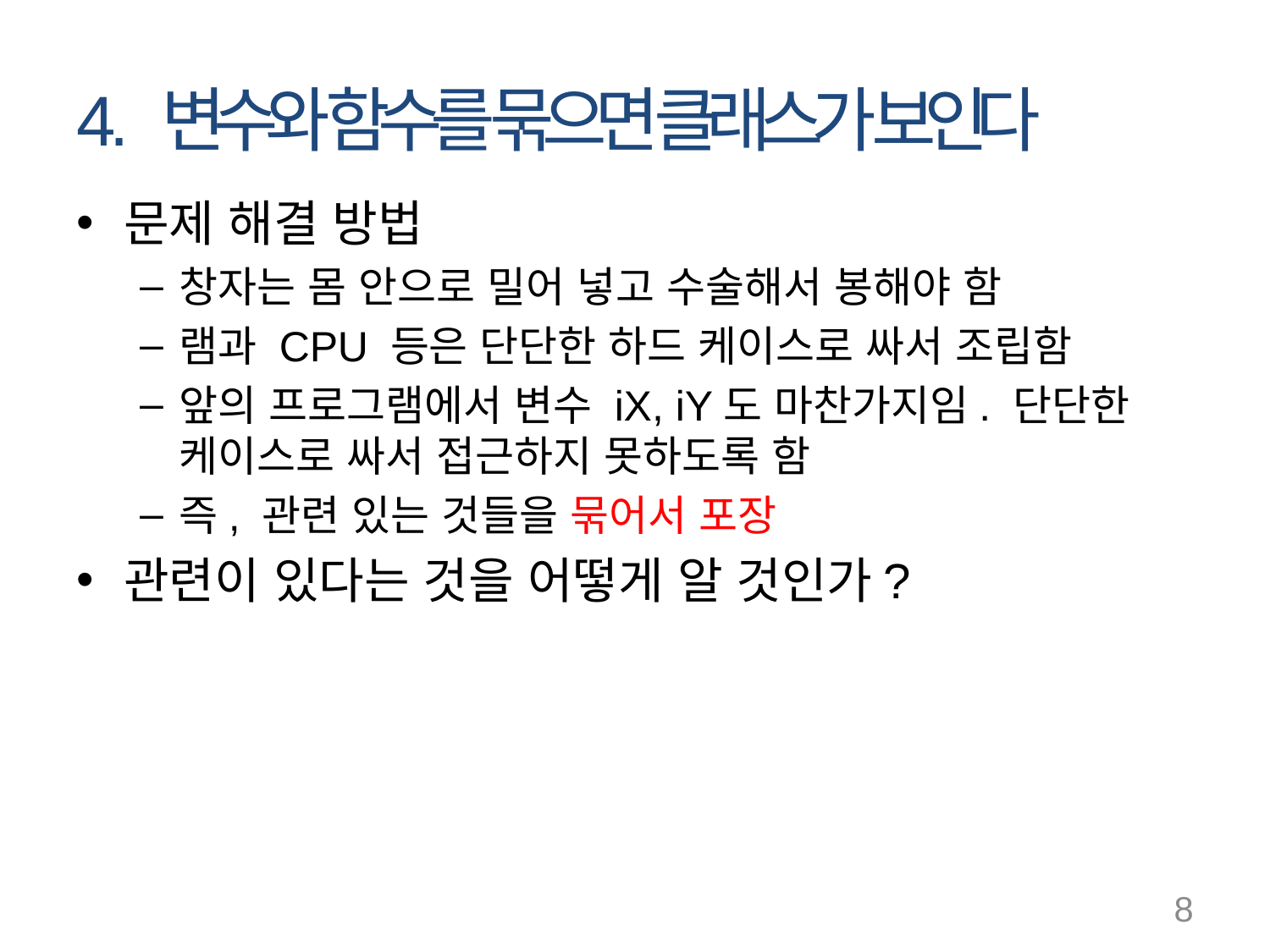

# 4. 변수와 함수를 묶으면 클래스가 보인다
문제 해결 방법
창자는 몸 안으로 밀어 넣고 수술해서 봉해야 함
램과 CPU 등은 단단한 하드 케이스로 싸서 조립함
앞의 프로그램에서 변수 iX, iY도 마찬가지임. 단단한 케이스로 싸서 접근하지 못하도록 함
즉, 관련 있는 것들을 묶어서 포장
관련이 있다는 것을 어떻게 알 것인가?
8